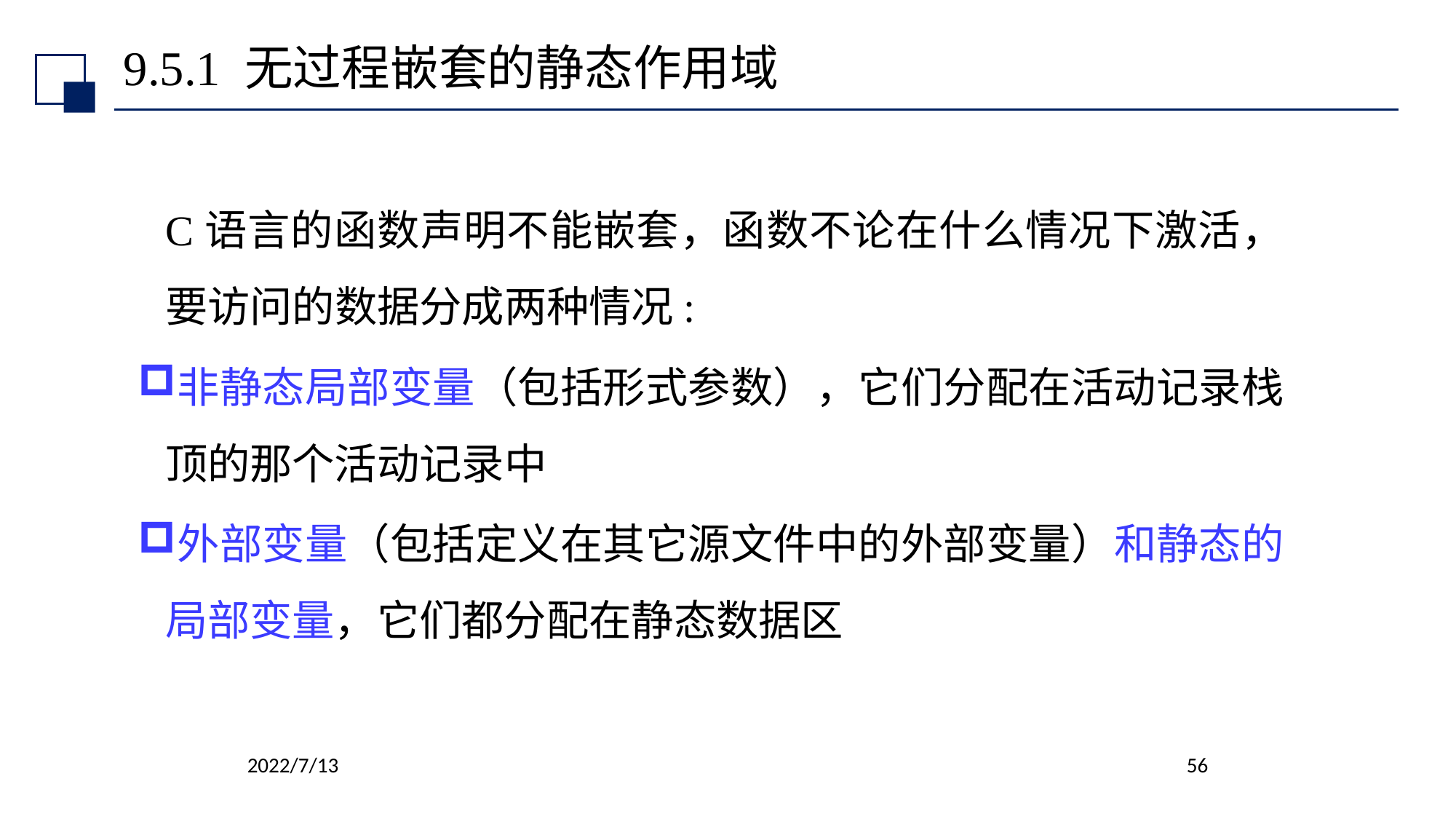

# 9.5.1 无过程嵌套的静态作用域
	C语言的函数声明不能嵌套，函数不论在什么情况下激活，要访问的数据分成两种情况:
非静态局部变量（包括形式参数），它们分配在活动记录栈顶的那个活动记录中
外部变量（包括定义在其它源文件中的外部变量）和静态的局部变量，它们都分配在静态数据区
2022/7/13
56